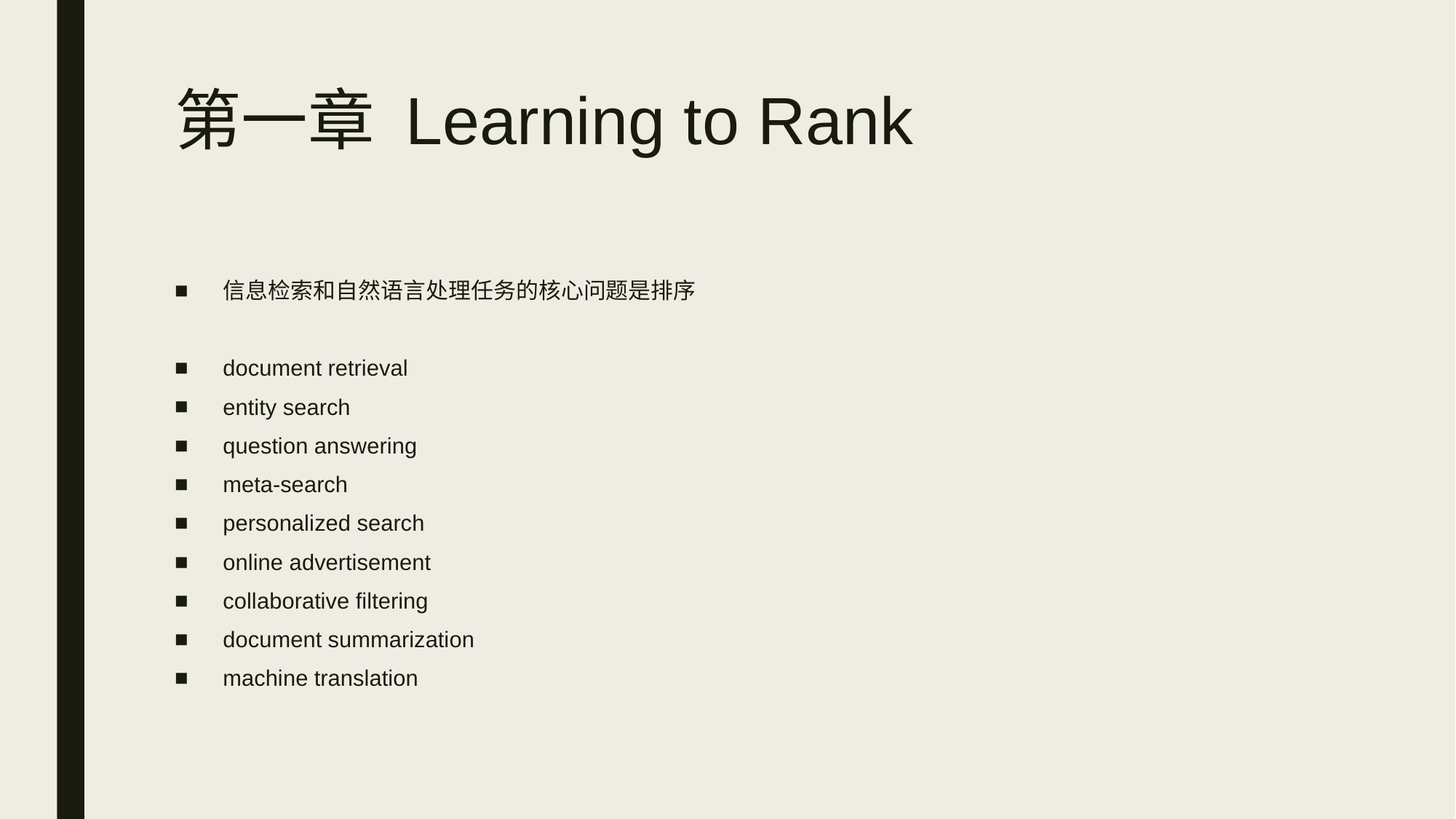

# 第一章 Learning to Rank
信息检索和自然语言处理任务的核心问题是排序

document retrieval
entity search
question answering
meta-search
personalized search
online advertisement
collaborative filtering
document summarization
machine translation